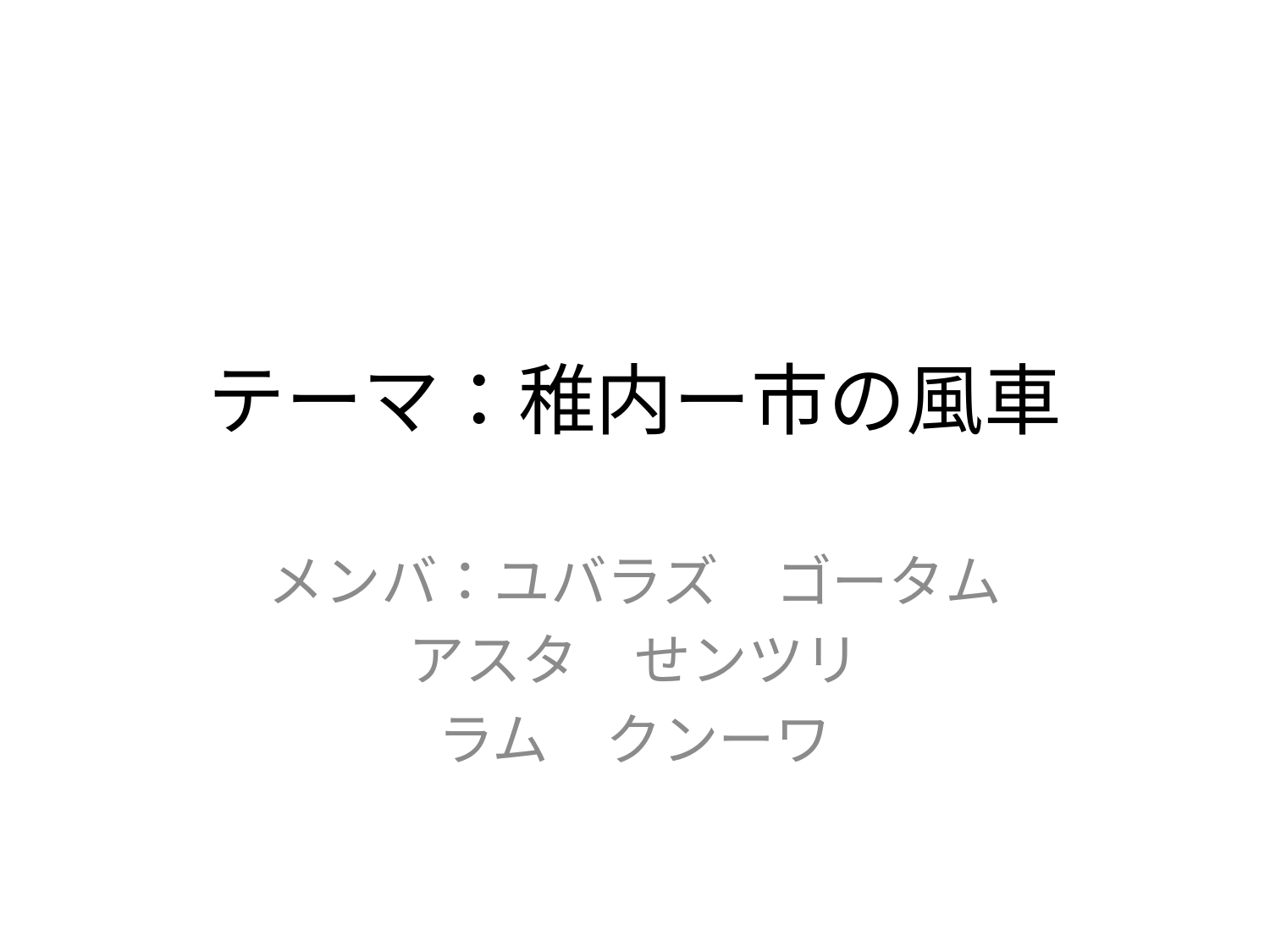

# テーマ：稚内ー市の風車
メンバ：ユバラズ　ゴータム
アスタ　せンツリ
ラム　クンーワ